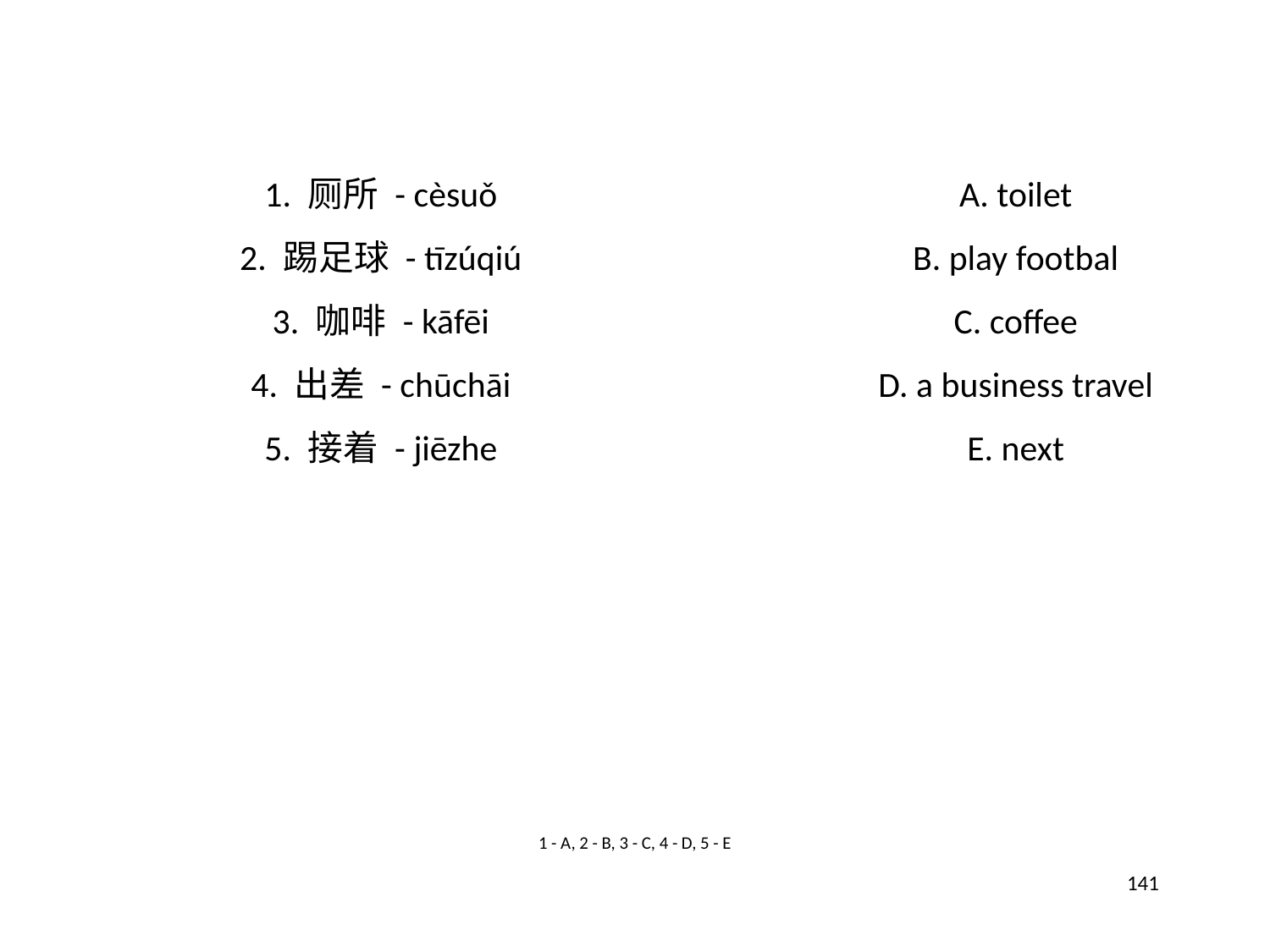

1. 厕所 - cèsuǒ

A. toilet

2. 踢足球 - tīzúqiú

B. play footbal

3. 咖啡 - kāfēi

C. coffee

4. 出差 - chūchāi

D. a business travel

5. 接着 - jiēzhe

E. next
1 - A, 2 - B, 3 - C, 4 - D, 5 - E

141